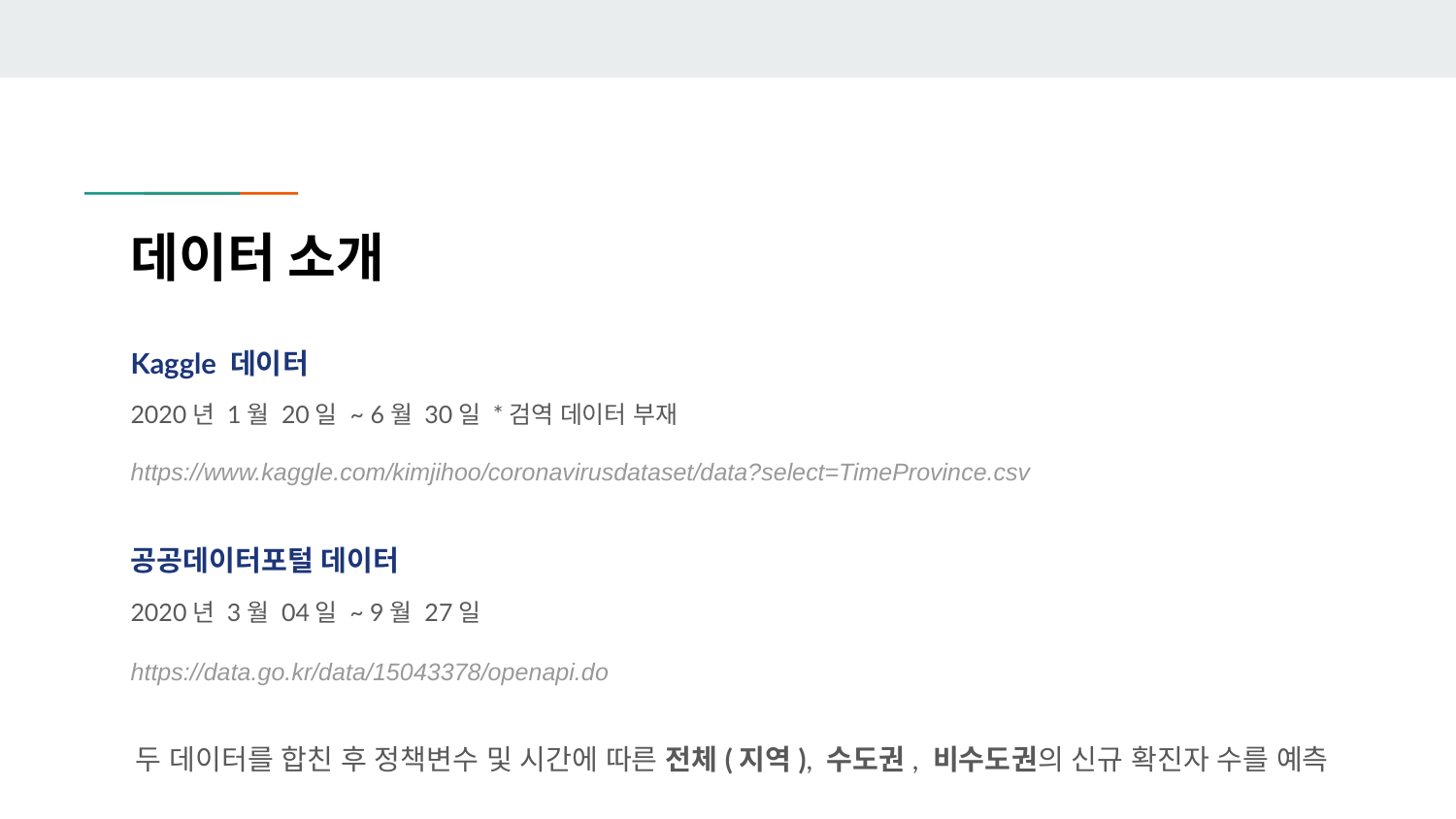

# 데이터 소개
Kaggle 데이터
2020년 1월 20일 ~ 6월 30일 *검역 데이터 부재

https://www.kaggle.com/kimjihoo/coronavirusdataset/data?select=TimeProvince.csv
공공데이터포털 데이터
2020년 3월 04일 ~ 9월 27일

https://data.go.kr/data/15043378/openapi.do
두 데이터를 합친 후 정책변수 및 시간에 따른 전체(지역), 수도권, 비수도권의 신규 확진자 수를 예측